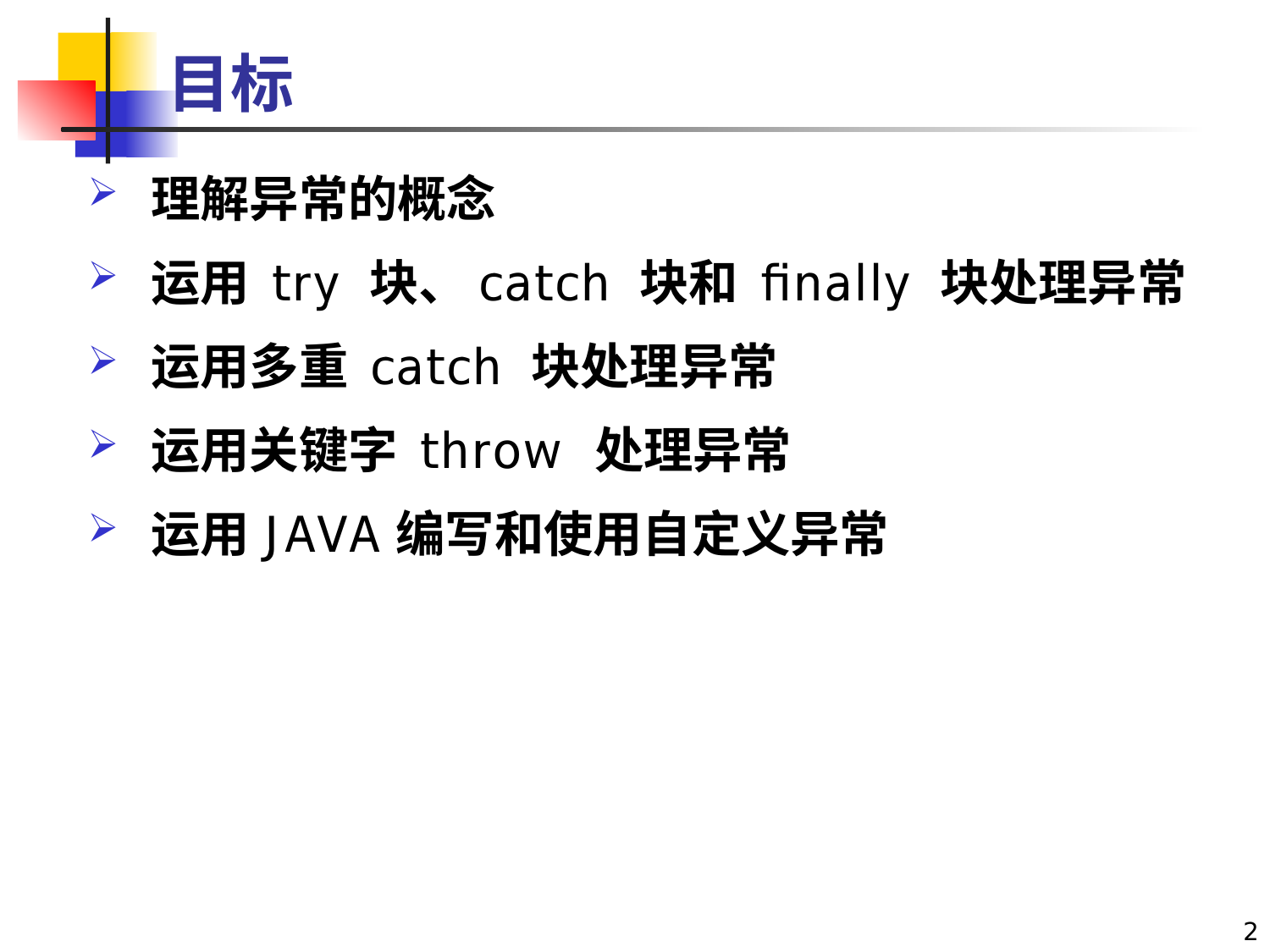

# 目标
理解异常的概念
运用 try 块、catch 块和 finally 块处理异常
运用多重 catch 块处理异常
运用关键字 throw 处理异常
运用JAVA编写和使用自定义异常
2